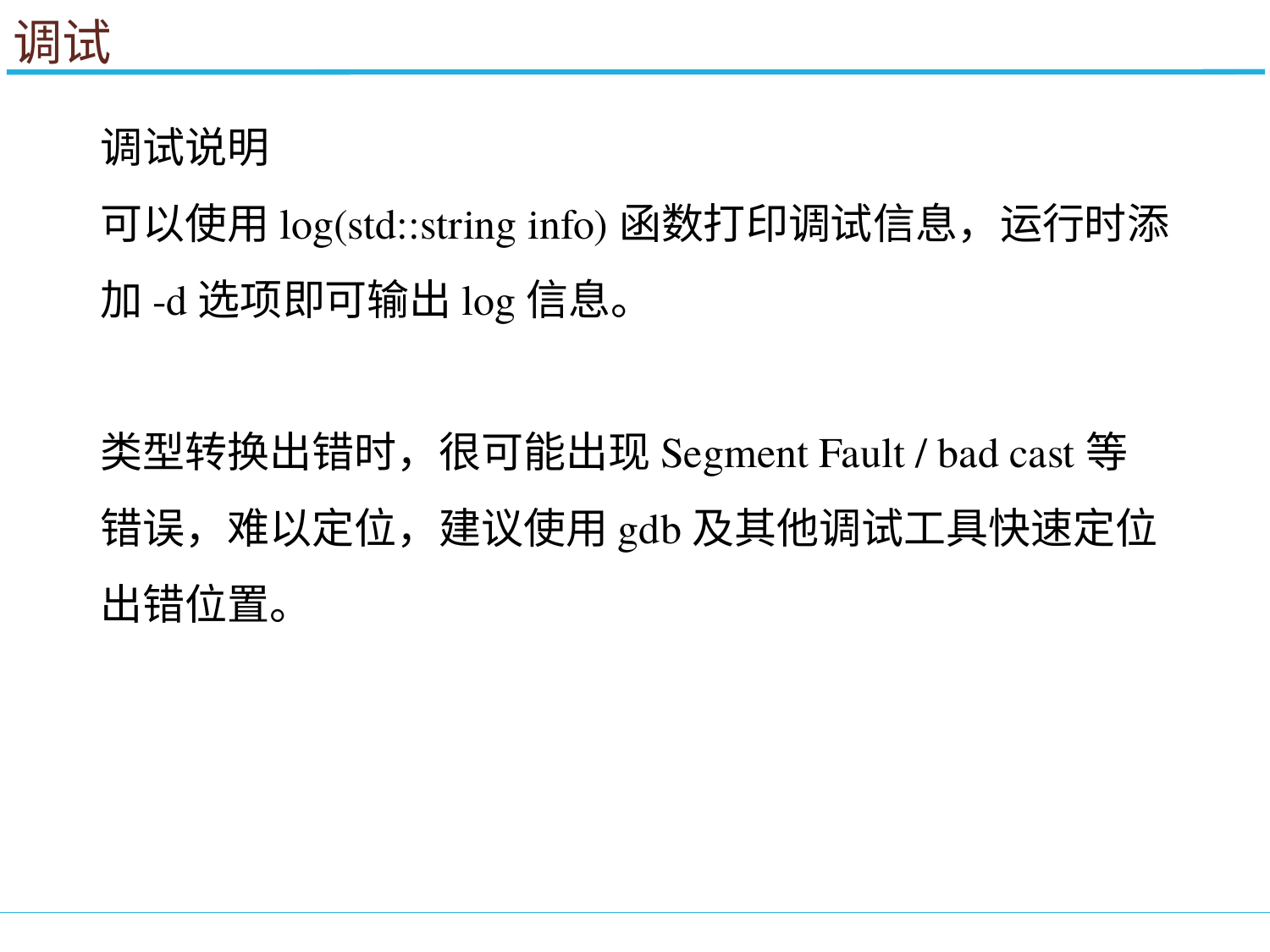

调试
调试说明
可以使用log(std::string info)函数打印调试信息，运行时添加-d选项即可输出log信息。

类型转换出错时，很可能出现Segment Fault / bad cast等错误，难以定位，建议使用gdb及其他调试工具快速定位出错位置。